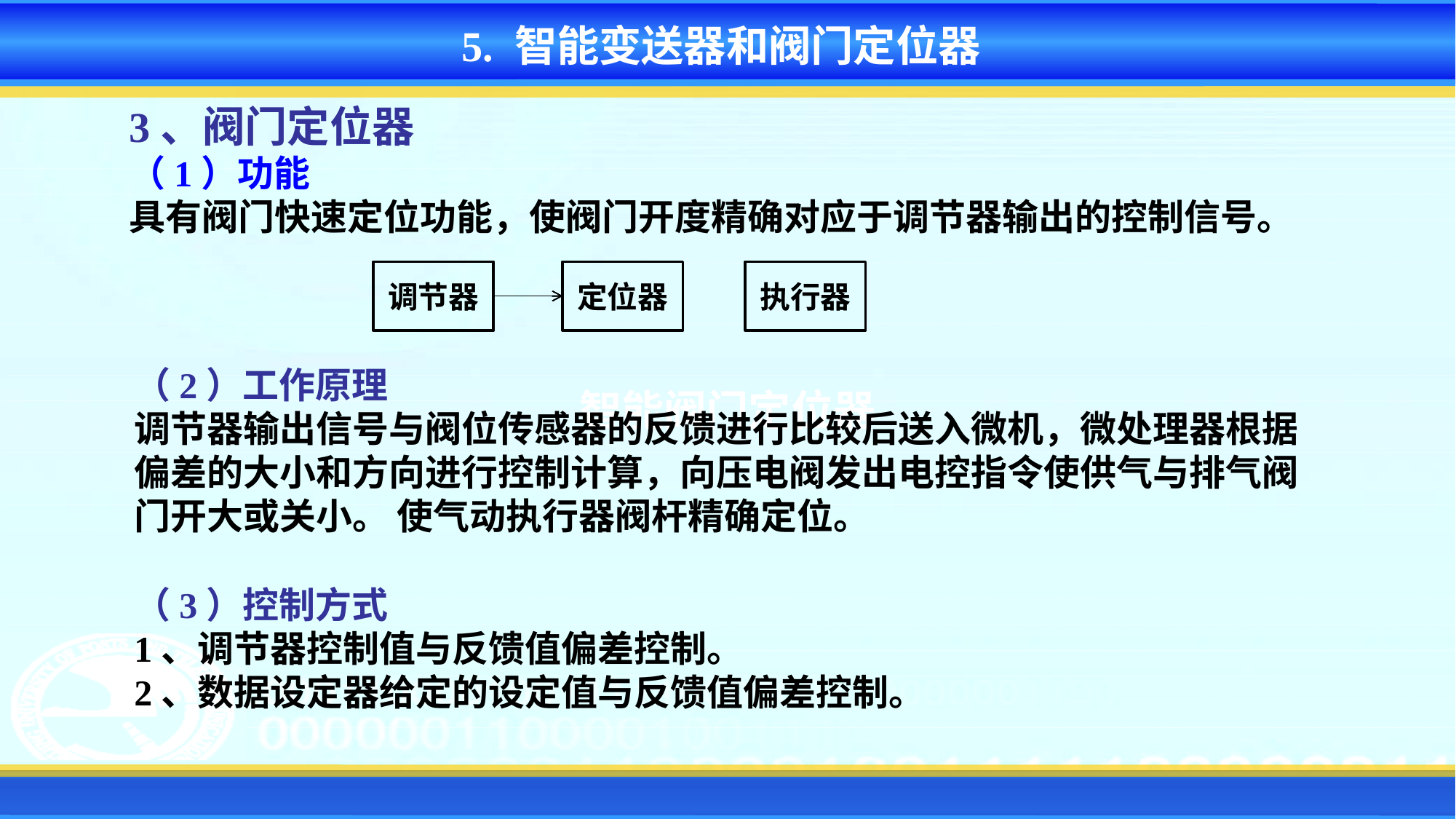

5. 智能变送器和阀门定位器
3、阀门定位器
（1）功能
具有阀门快速定位功能，使阀门开度精确对应于调节器输出的控制信号。
调节器
定位器
执行器
（2）工作原理
调节器输出信号与阀位传感器的反馈进行比较后送入微机，微处理器根据偏差的大小和方向进行控制计算，向压电阀发出电控指令使供气与排气阀门开大或关小。 使气动执行器阀杆精确定位。
智能阀门定位器
（3）控制方式
1、调节器控制值与反馈值偏差控制。
2、数据设定器给定的设定值与反馈值偏差控制。